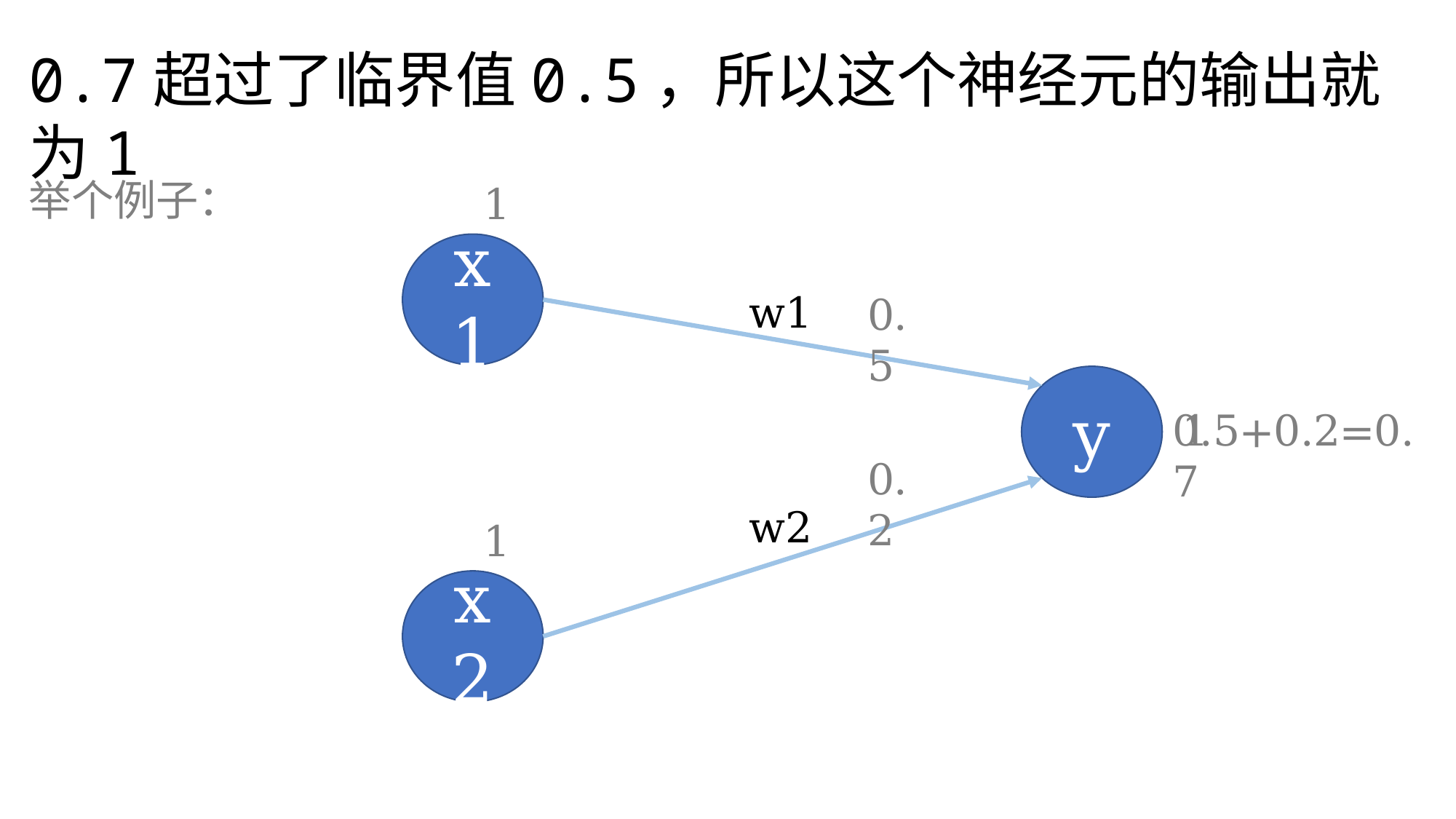

0.7超过了临界值0.5，所以这个神经元的输出就为1
举个例子：
1
x1
w1
w2
0.5
y
0.5+0.2=0.7
1
0.2
1
x2